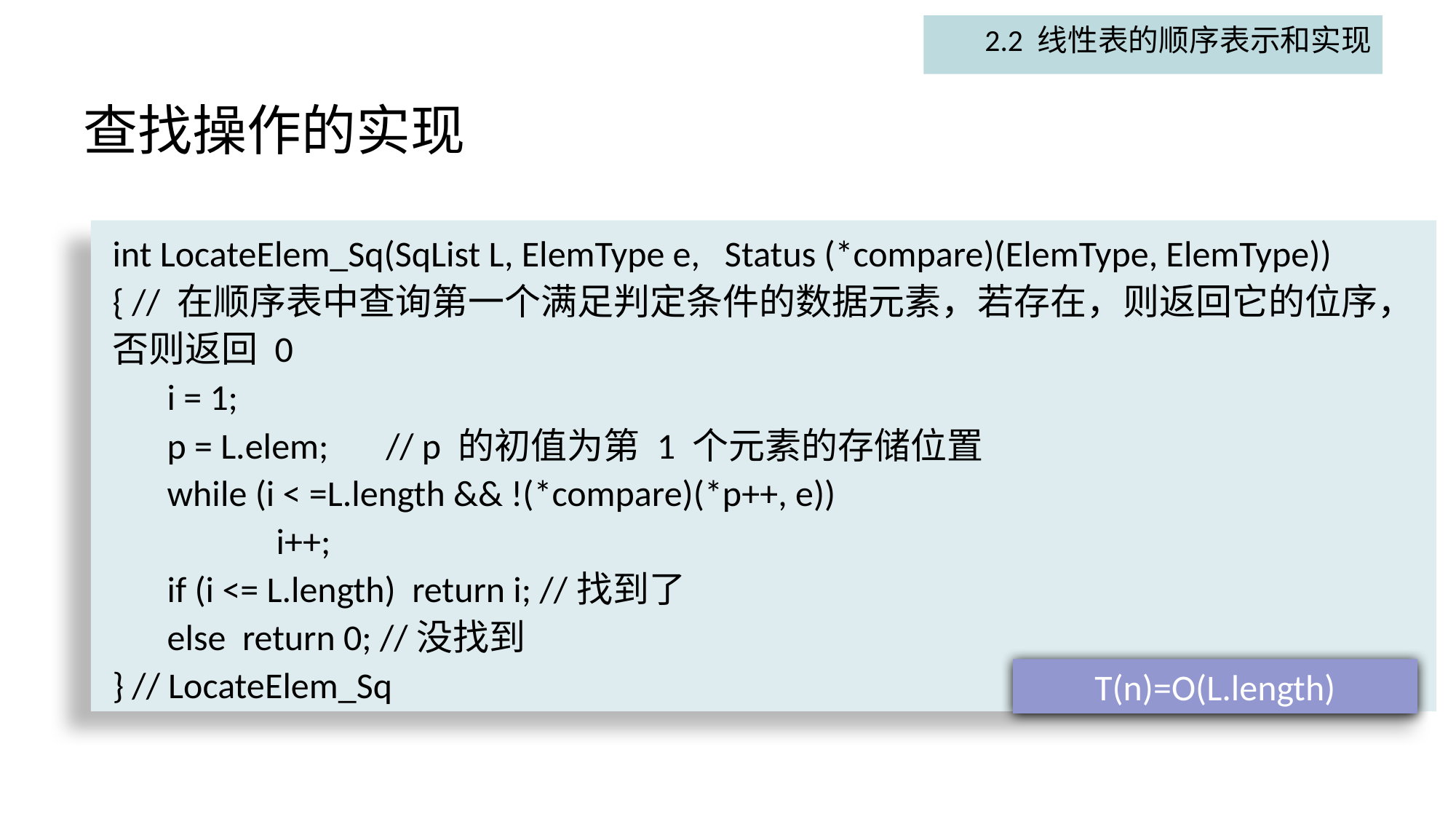

2.2 线性表的顺序表示和实现
# 查找操作的实现
int LocateElem_Sq(SqList L, ElemType e,   Status (*compare)(ElemType, ElemType))
{ // 在顺序表中查询第一个满足判定条件的数据元素，若存在，则返回它的位序，否则返回 0
i = 1;
p = L.elem;       // p 的初值为第 1 个元素的存储位置
while (i < =L.length && !(*compare)(*p++, e))
	i++;
if (i <= L.length)  return i; //找到了
else  return 0; //没找到
} // LocateElem_Sq
T(n)=O(L.length)